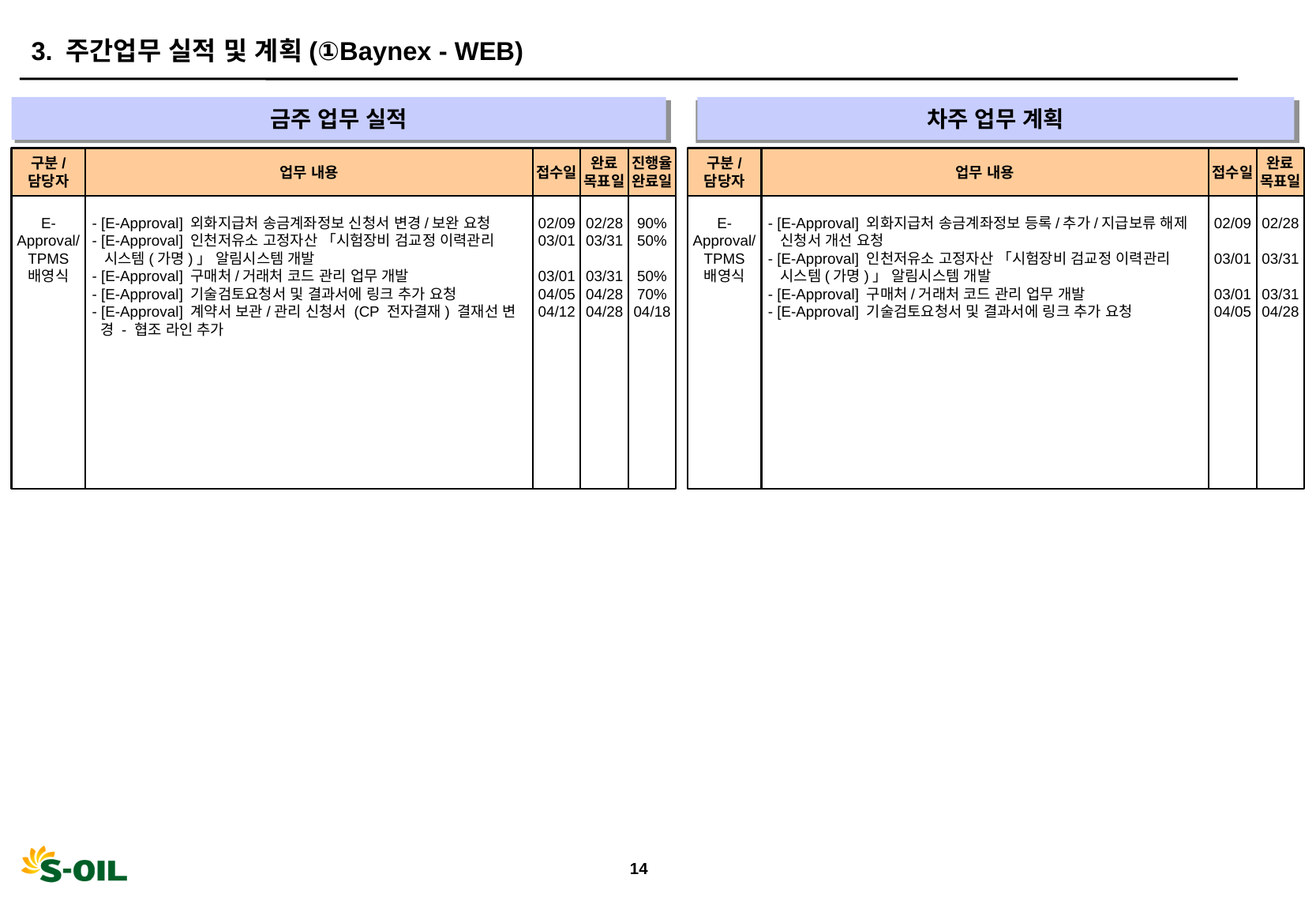

3. 주간업무 실적 및 계획(①Baynex - WEB)
금주 업무 실적
차주 업무 계획
" "
" "
구분/
담당자
업무 내용
접수일
완료
목표일
진행율
완료일
구분/
담당자
업무 내용
접수일
완료
목표일
E-Approval/
TPMS
배영식

- [E-Approval] 외화지급처 송금계좌정보 신청서 변경/보완 요청
- [E-Approval] 인천저유소 고정자산 「시험장비 검교정 이력관리
   시스템(가명)」 알림시스템 개발
- [E-Approval] 구매처/거래처 코드 관리 업무 개발
- [E-Approval] 기술검토요청서 및 결과서에 링크 추가 요청
- [E-Approval] 계약서 보관/관리 신청서 (CP 전자결재) 결재선 변
  경 - 협조 라인 추가
02/09
03/01
03/01
04/05
04/12
02/28
03/31
03/31
04/28
04/28
90%
50%
50%
70%
04/18
E-Approval/
TPMS
배영식

- [E-Approval] 외화지급처 송금계좌정보 등록/추가/지급보류 해제
   신청서 개선 요청
- [E-Approval] 인천저유소 고정자산 「시험장비 검교정 이력관리
   시스템(가명)」 알림시스템 개발
- [E-Approval] 구매처/거래처 코드 관리 업무 개발
- [E-Approval] 기술검토요청서 및 결과서에 링크 추가 요청
02/09
03/01
03/01
04/05
02/28
03/31
03/31
04/28